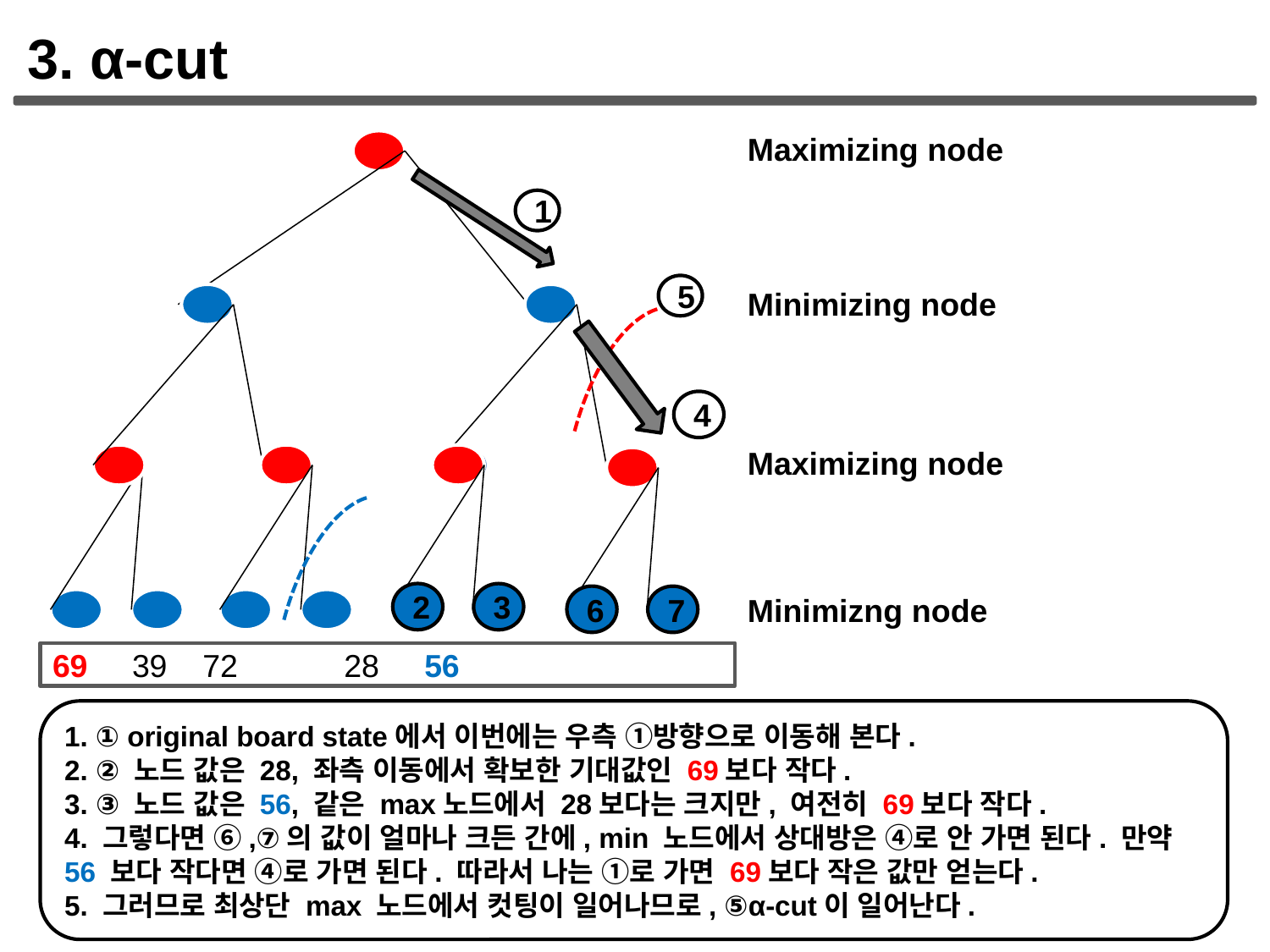

3. α-cut

Maximizing node

1

5
Minimizing node

4
Maximizing node

2
3
Minimizng node
6
7

69     39    72            28     56
1. ① original board state에서 이번에는 우측 ①방향으로 이동해 본다.
2. ② 노드 값은 28, 좌측 이동에서 확보한 기대값인 69보다 작다.
3. ③ 노드 값은 56, 같은 max노드에서 28보다는 크지만, 여전히 69보다 작다.
4. 그렇다면 ⑥,⑦의 값이 얼마나 크든 간에, min 노드에서 상대방은 ④로 안 가면 된다. 만약 56 보다 작다면 ④로 가면 된다. 따라서 나는 ①로 가면 69보다 작은 값만 얻는다.
5. 그러므로 최상단 max 노드에서 컷팅이 일어나므로, ⑤α-cut이 일어난다.